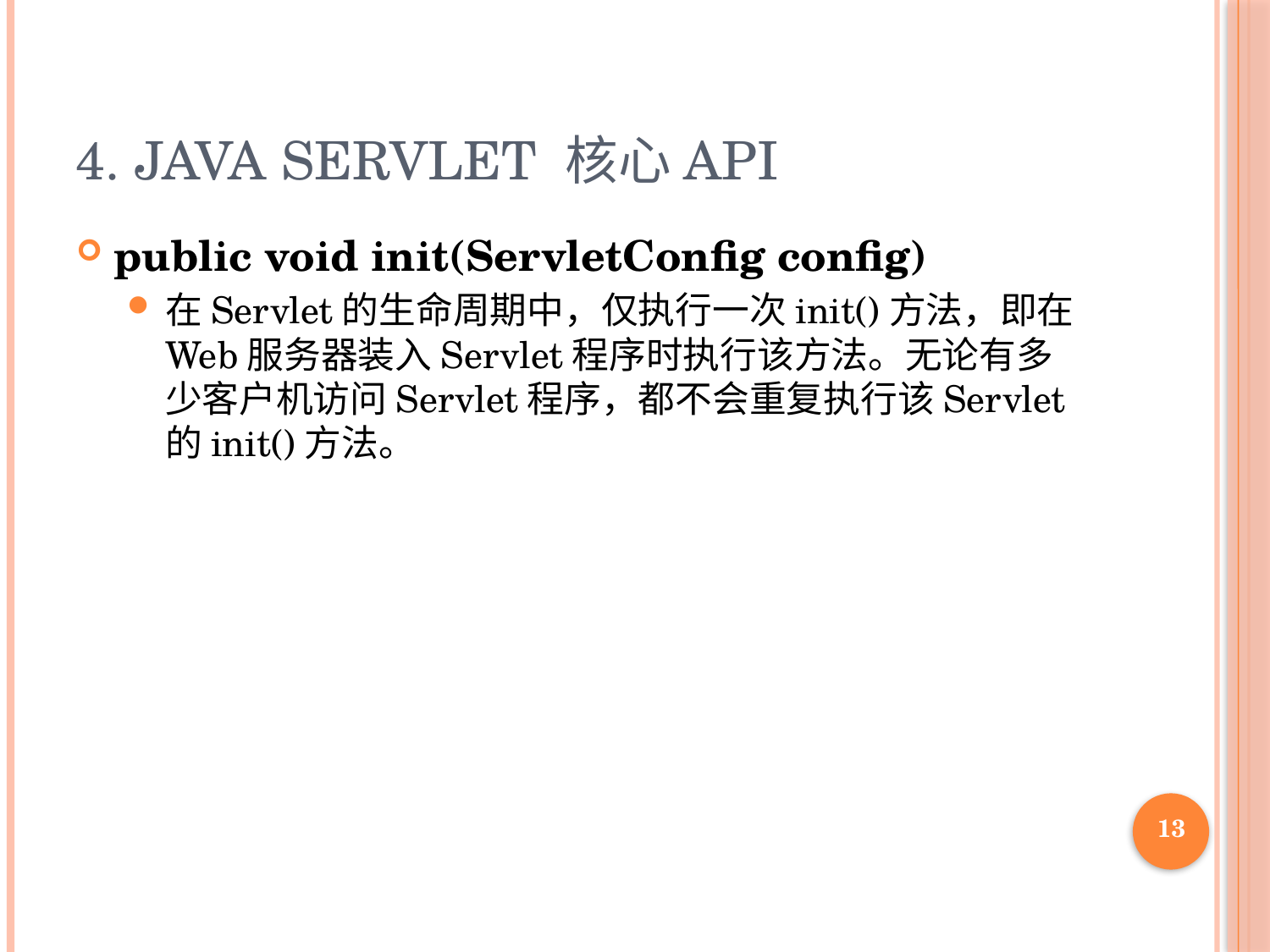

# 4. Java Servlet 核心API
public void init(ServletConfig config)
在Servlet的生命周期中，仅执行一次init()方法，即在Web服务器装入Servlet程序时执行该方法。无论有多少客户机访问Servlet程序，都不会重复执行该Servlet的init()方法。
13